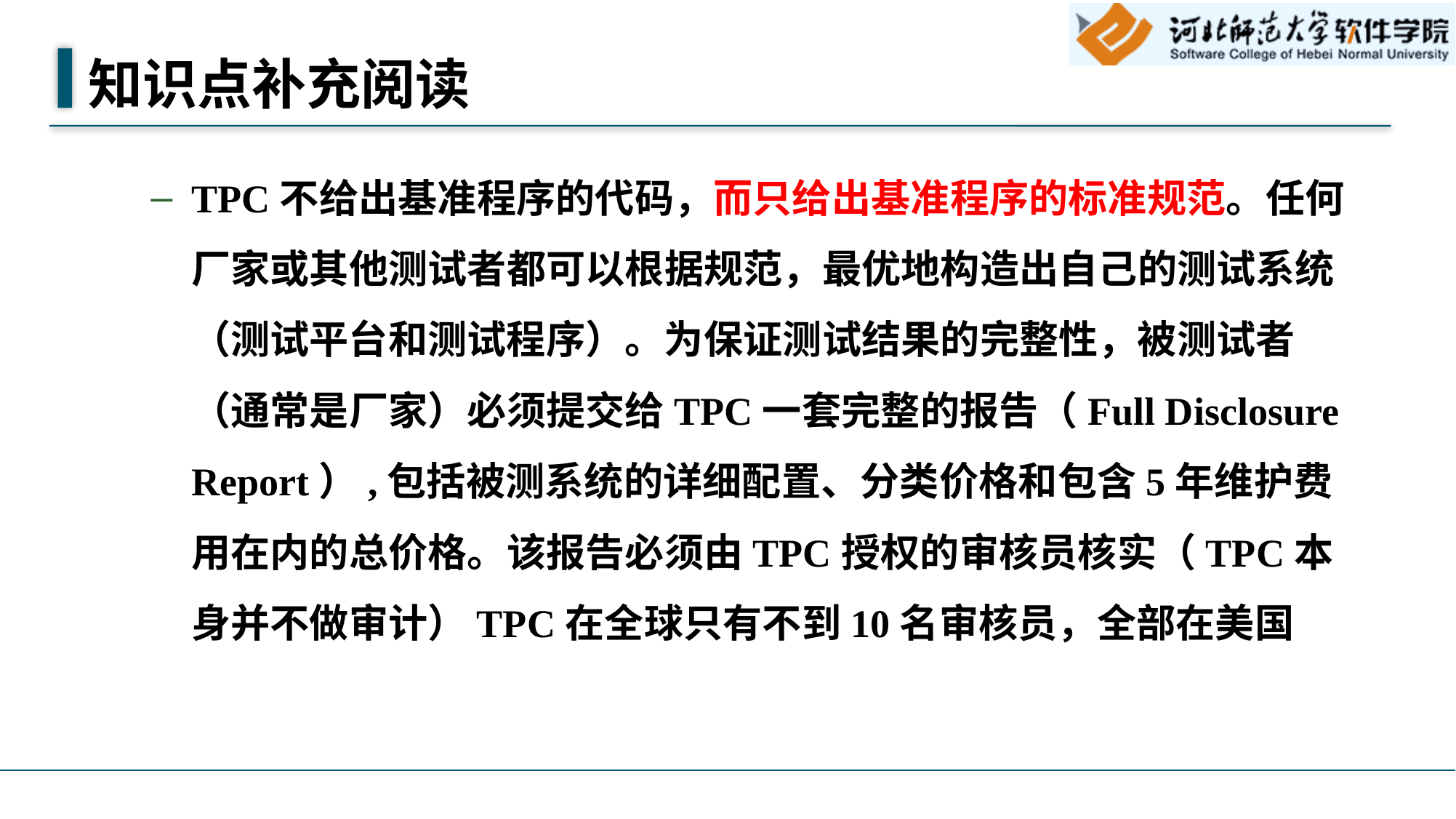

# 知识点补充阅读
TPC不给出基准程序的代码，而只给出基准程序的标准规范。任何厂家或其他测试者都可以根据规范，最优地构造出自己的测试系统（测试平台和测试程序）。为保证测试结果的完整性，被测试者（通常是厂家）必须提交给TPC一套完整的报告（Full Disclosure Report）,包括被测系统的详细配置、分类价格和包含5年维护费用在内的总价格。该报告必须由TPC授权的审核员核实（TPC本身并不做审计）TPC在全球只有不到10名审核员，全部在美国